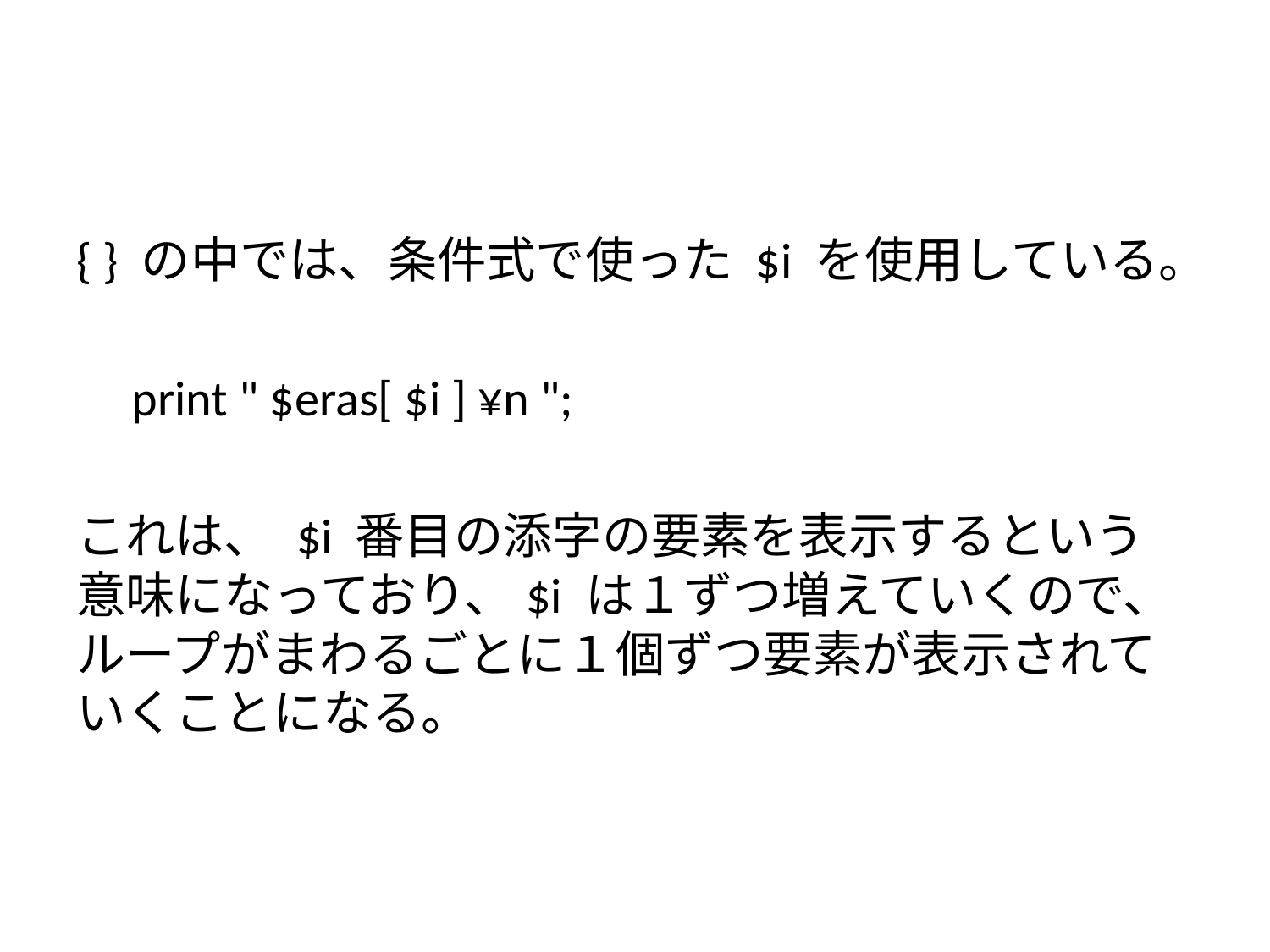

#
{ } の中では、条件式で使った $i を使用している。

print " $eras[ $i ] ¥n ";

これは、 $i 番目の添字の要素を表示するという意味になっており、$i は１ずつ増えていくので、ループがまわるごとに１個ずつ要素が表示されていくことになる。